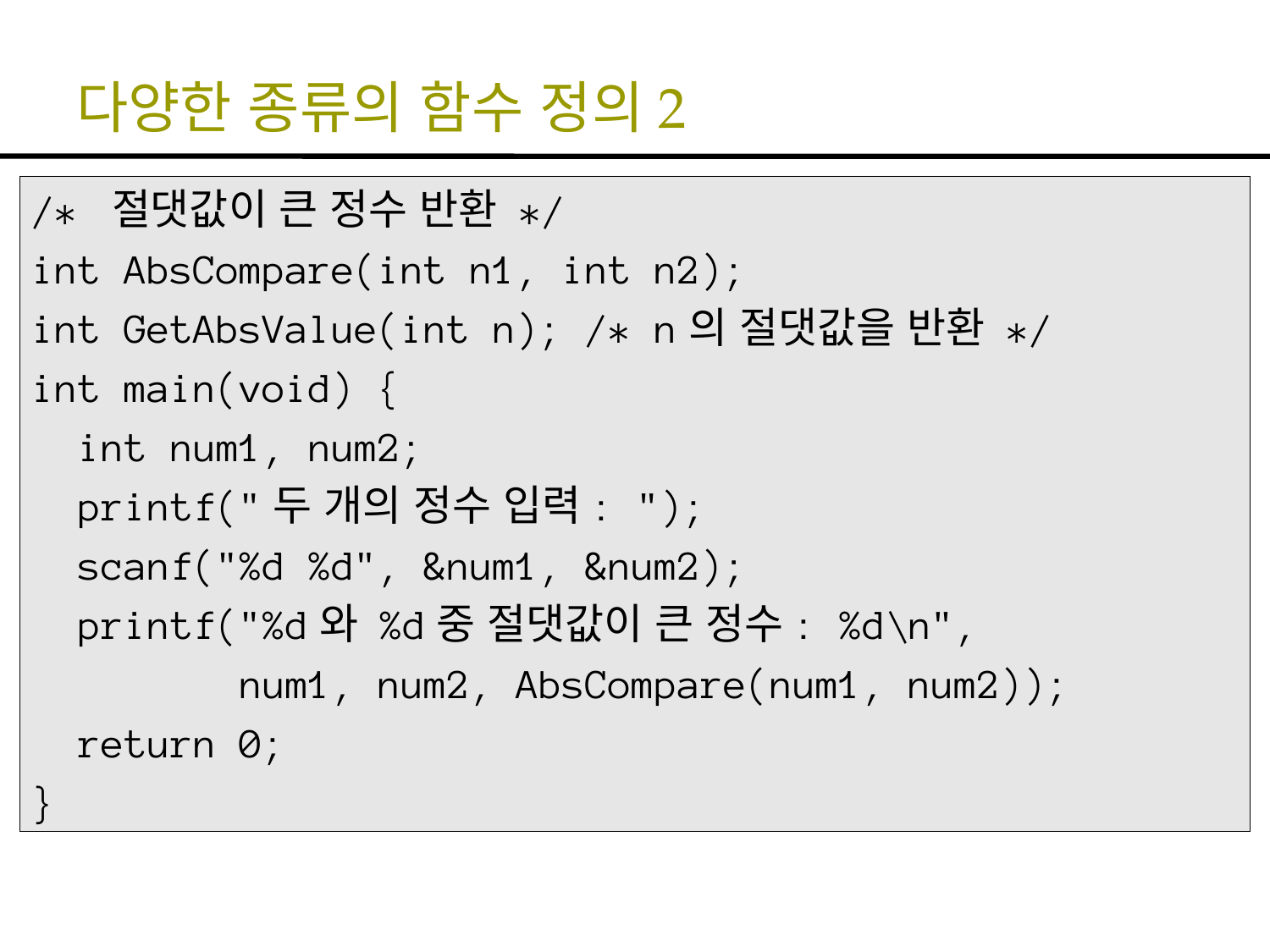

# 다양한 종류의 함수 정의2
/* 절댓값이 큰 정수 반환 */
int AbsCompare(int n1, int n2);
int GetAbsValue(int n); /* n의 절댓값을 반환 */
int main(void) {
  int num1, num2;
  printf("두 개의 정수 입력: ");
  scanf("%d %d", &num1, &num2);
  printf("%d와 %d중 절댓값이 큰 정수: %d\n",
         num1, num2, AbsCompare(num1, num2));
  return 0;
}